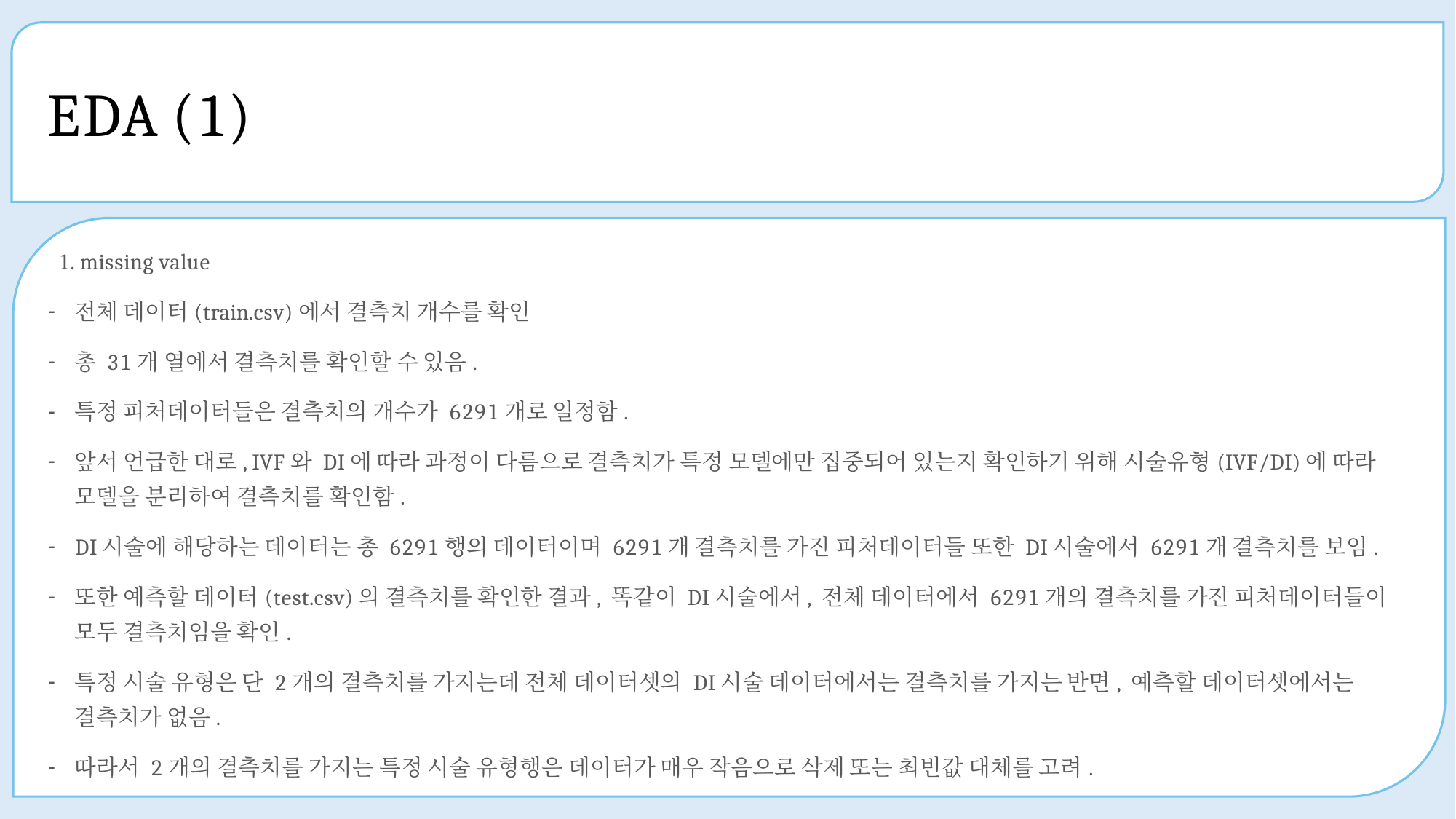

# EDA (1)

  1. missing value
전체 데이터(train.csv)에서 결측치 개수를 확인
총 31개 열에서 결측치를 확인할 수 있음.
특정 피처데이터들은 결측치의 개수가 6291개로 일정함.
앞서 언급한 대로, IVF와 DI에 따라 과정이 다름으로 결측치가 특정 모델에만 집중되어 있는지 확인하기 위해 시술유형(IVF/DI)에 따라 모델을 분리하여 결측치를 확인함.
DI시술에 해당하는 데이터는 총 6291행의 데이터이며 6291개 결측치를 가진 피처데이터들 또한 DI시술에서 6291개 결측치를 보임.
또한 예측할 데이터(test.csv)의 결측치를 확인한 결과, 똑같이 DI시술에서, 전체 데이터에서 6291개의 결측치를 가진 피처데이터들이 모두 결측치임을 확인.
특정 시술 유형은 단 2개의 결측치를 가지는데 전체 데이터셋의 DI시술 데이터에서는 결측치를 가지는 반면, 예측할 데이터셋에서는 결측치가 없음.
따라서 2개의 결측치를 가지는 특정 시술 유형행은 데이터가 매우 작음으로 삭제 또는 최빈값 대체를 고려.